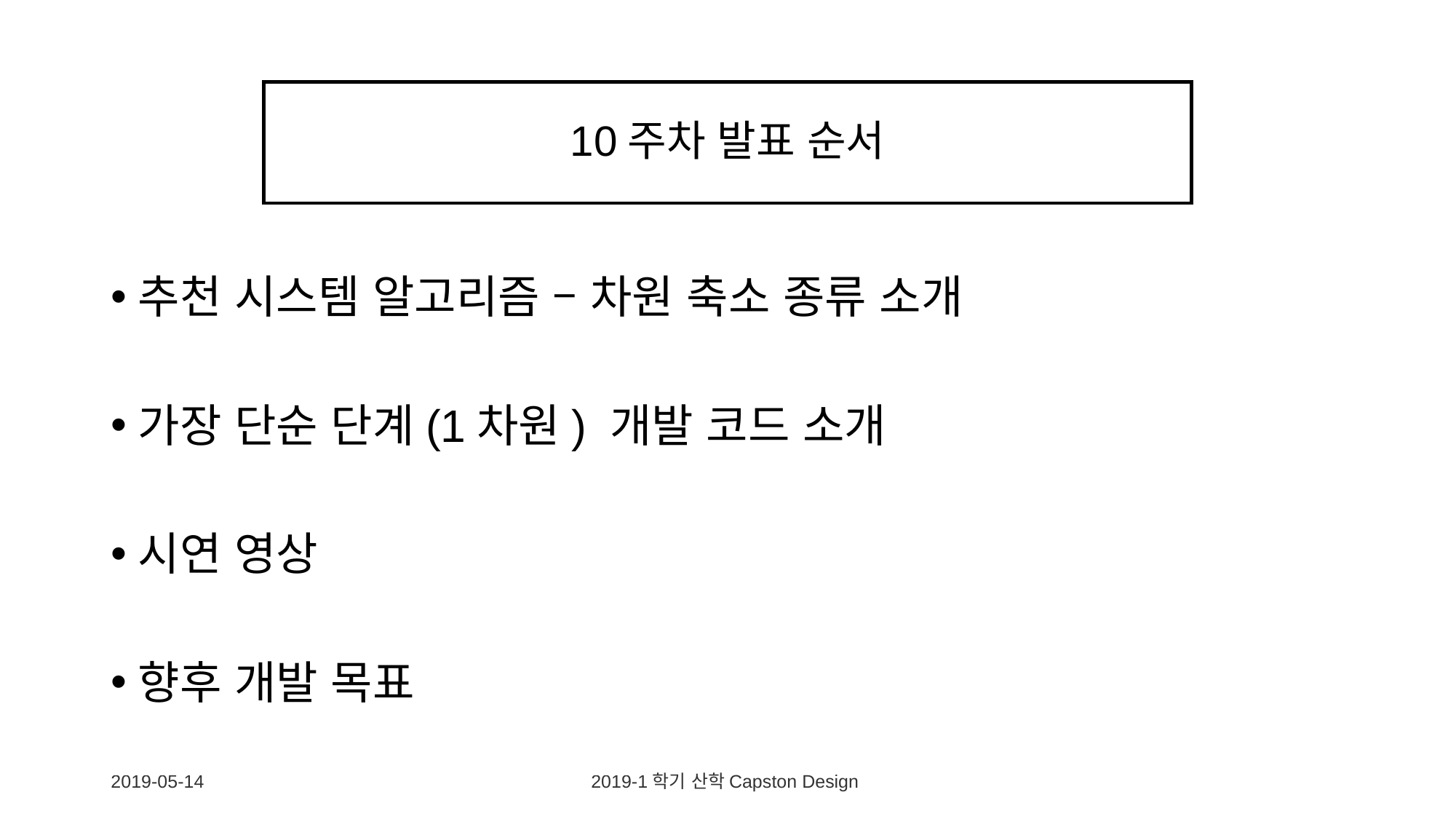

# 10주차 발표 순서
추천 시스템 알고리즘 – 차원 축소 종류 소개

가장 단순 단계(1차원) 개발 코드 소개

시연 영상

향후 개발 목표

2019-05-14
2019-1학기 산학Capston Design